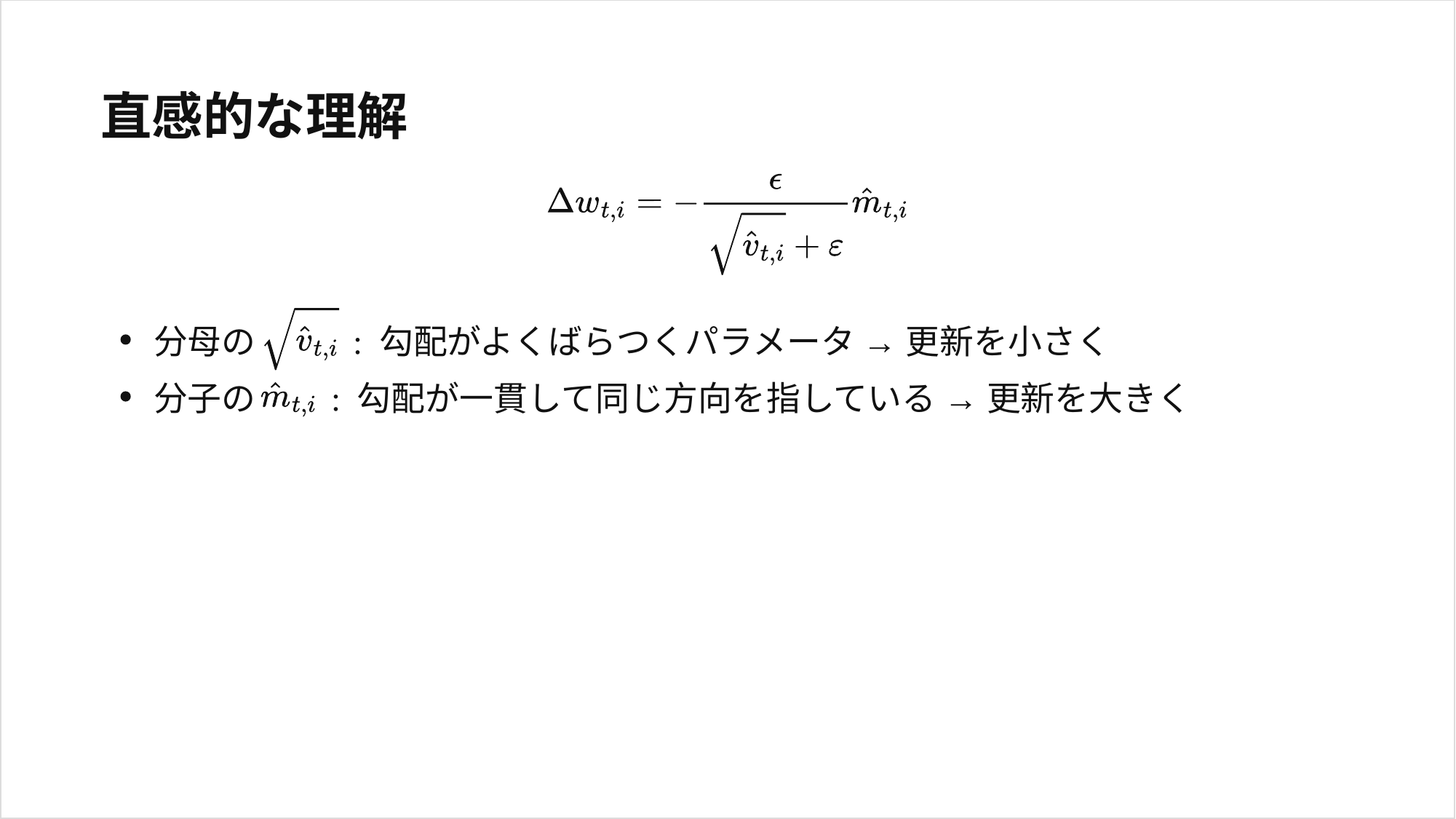

直感的な理解

分母の
 : 勾配がよくばらつくパラメータ → 更新を小さく

分子の
 : 勾配が一貫して同じ方向を指している → 更新を大きく